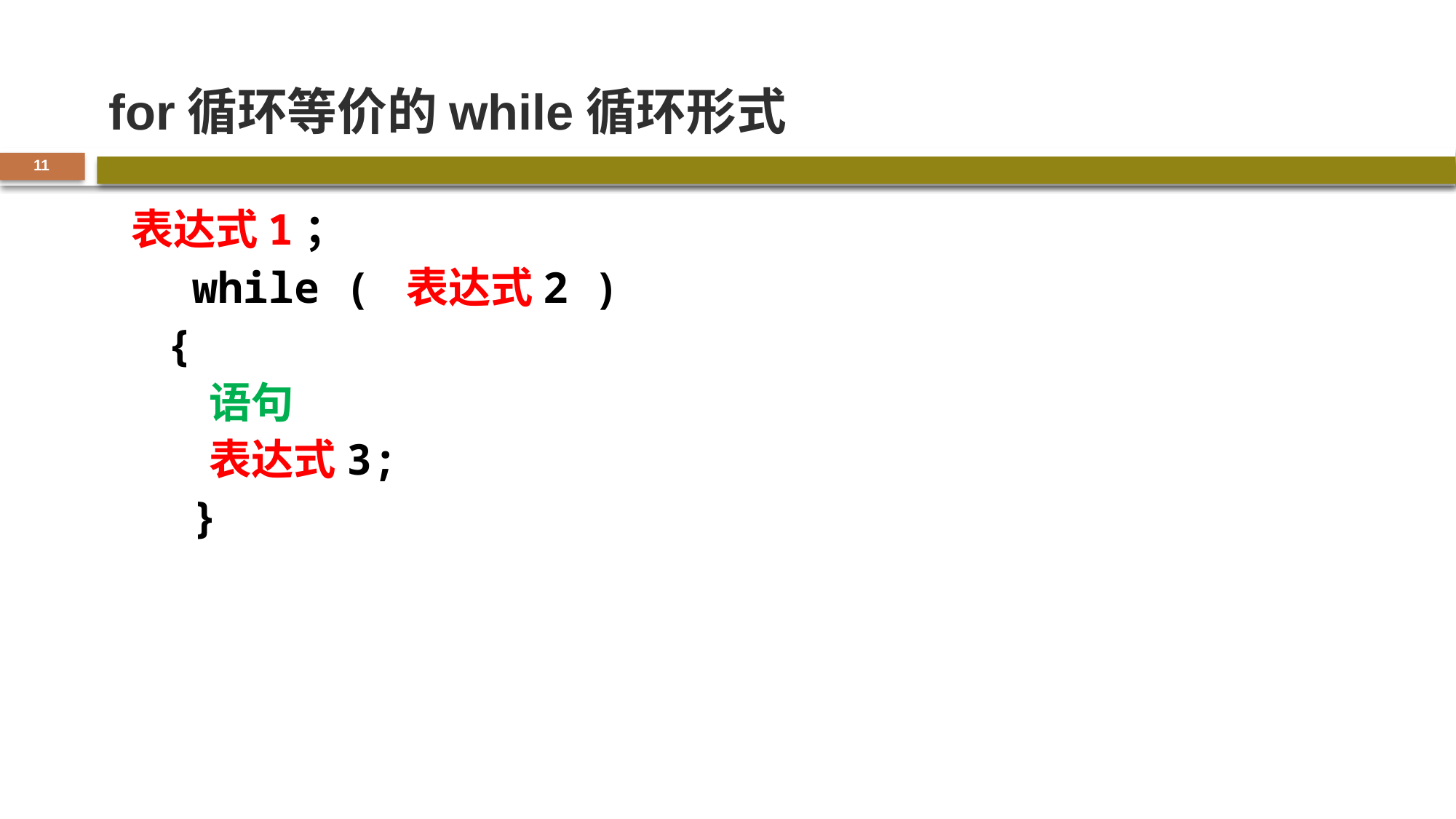

# for循环等价的while循环形式
11
 表达式1；
  while ( 表达式2 )
 {
      语句
      表达式3;
  }